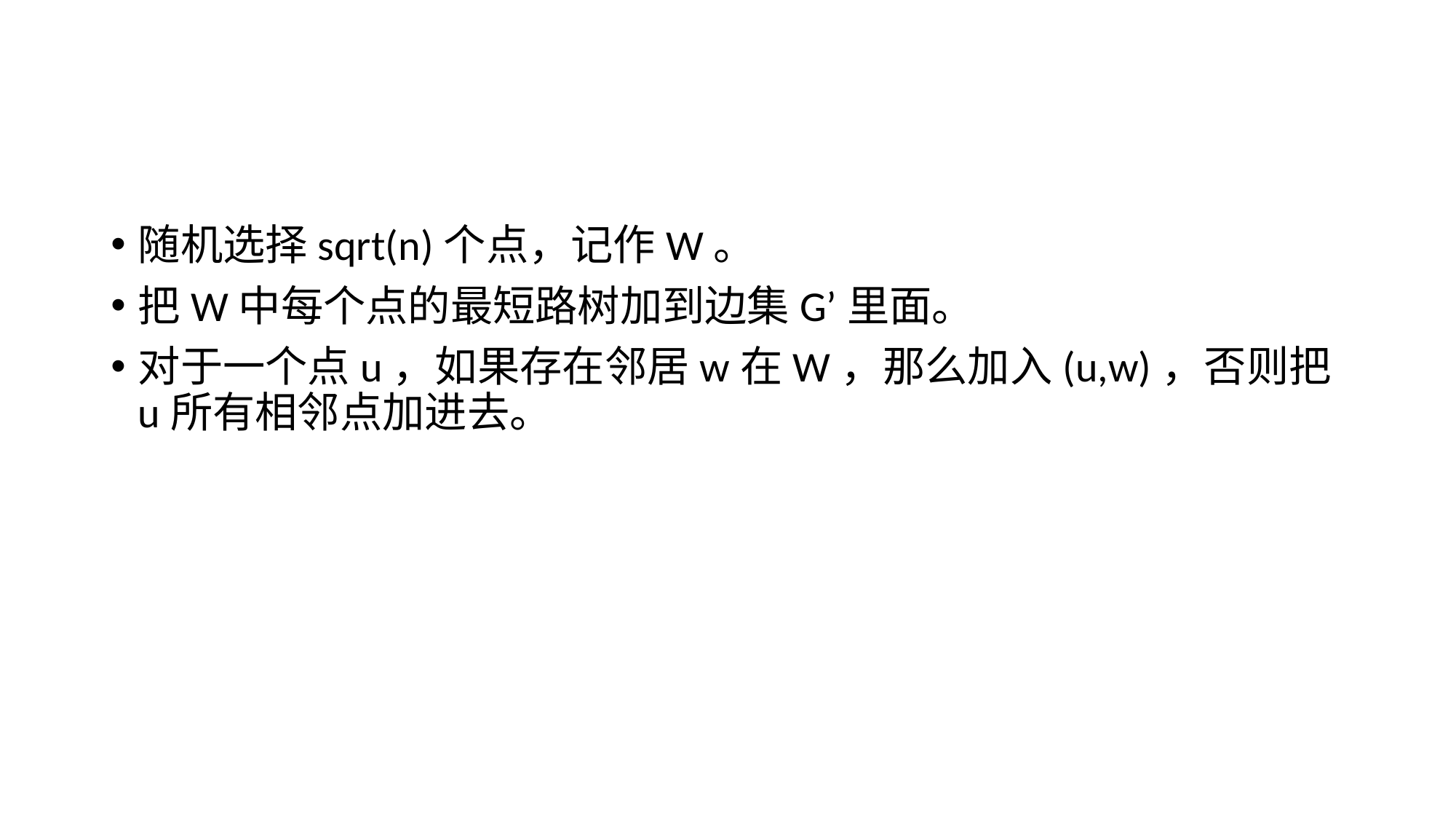

#
随机选择sqrt(n)个点，记作W。
把W中每个点的最短路树加到边集G’里面。
对于一个点u，如果存在邻居w在W，那么加入(u,w)，否则把u所有相邻点加进去。